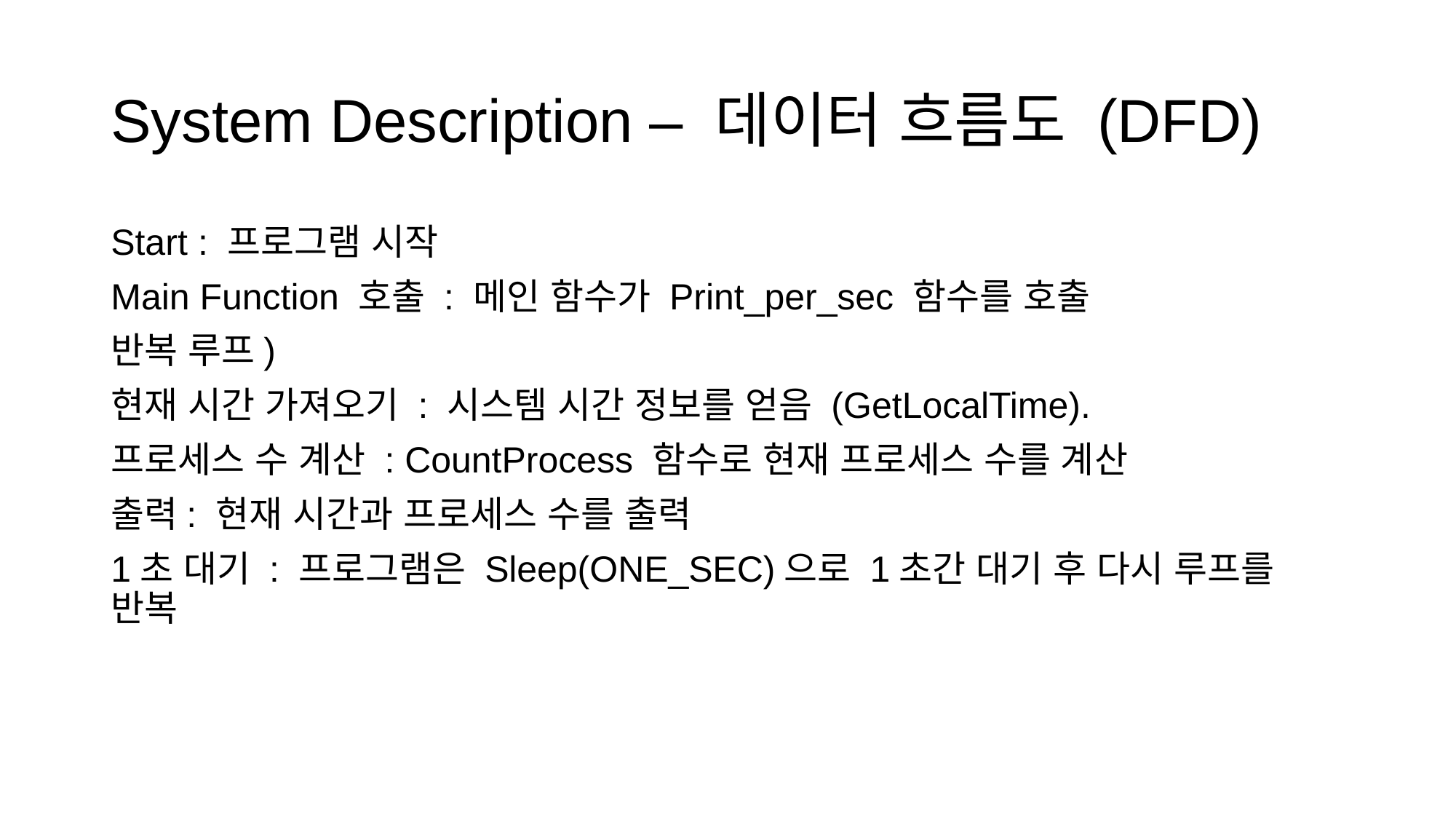

# System Description – 데이터 흐름도 (DFD)
Start : 프로그램 시작
Main Function 호출 : 메인 함수가 Print_per_sec 함수를 호출
반복 루프)
현재 시간 가져오기 : 시스템 시간 정보를 얻음 (GetLocalTime).
프로세스 수 계산 : CountProcess 함수로 현재 프로세스 수를 계산
출력: 현재 시간과 프로세스 수를 출력
1초 대기 : 프로그램은 Sleep(ONE_SEC)으로 1초간 대기 후 다시 루프를 반복